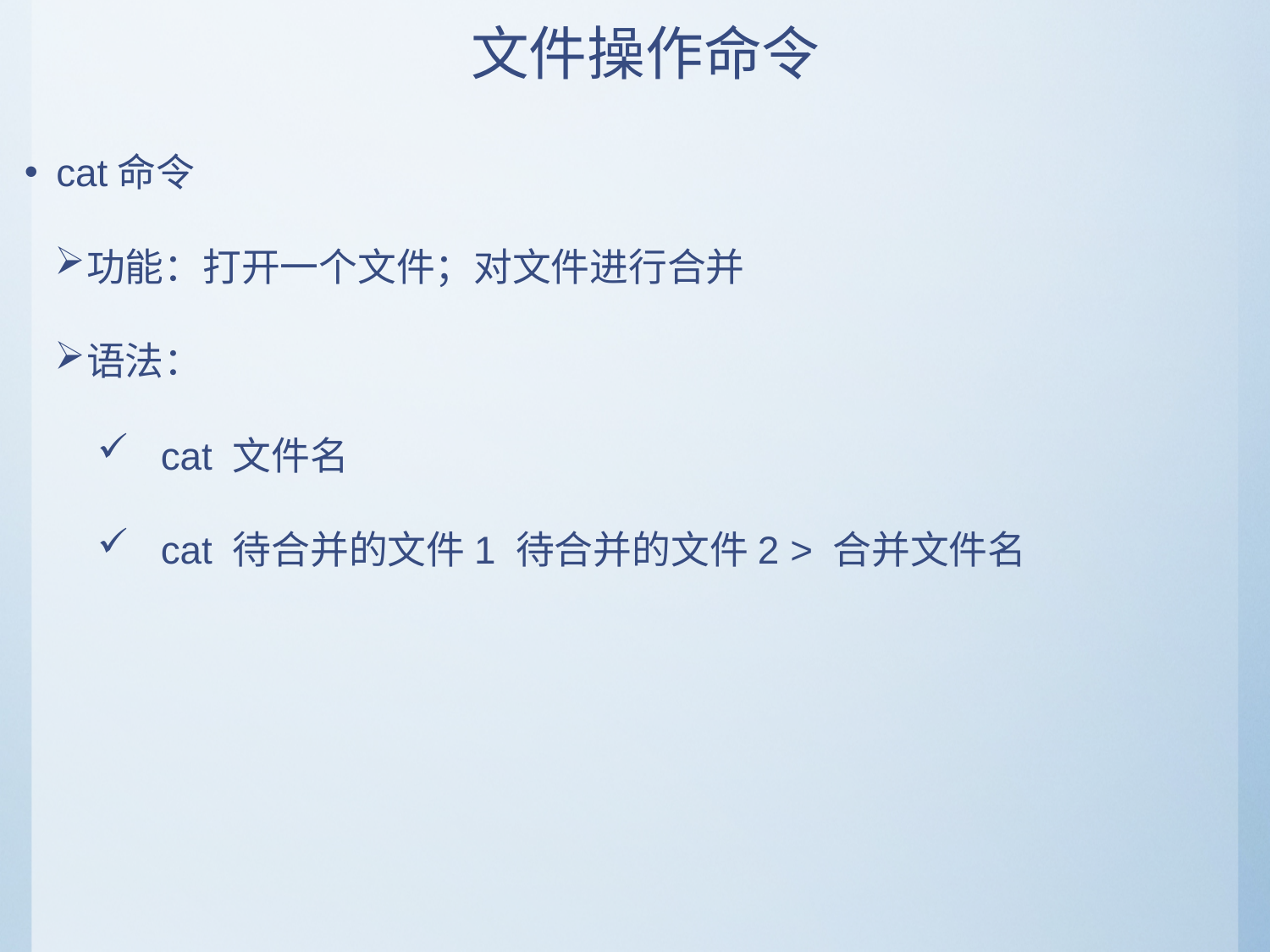

# 文件操作命令
cat命令
功能：打开一个文件；对文件进行合并
语法：
cat 文件名
cat 待合并的文件1 待合并的文件2 > 合并文件名